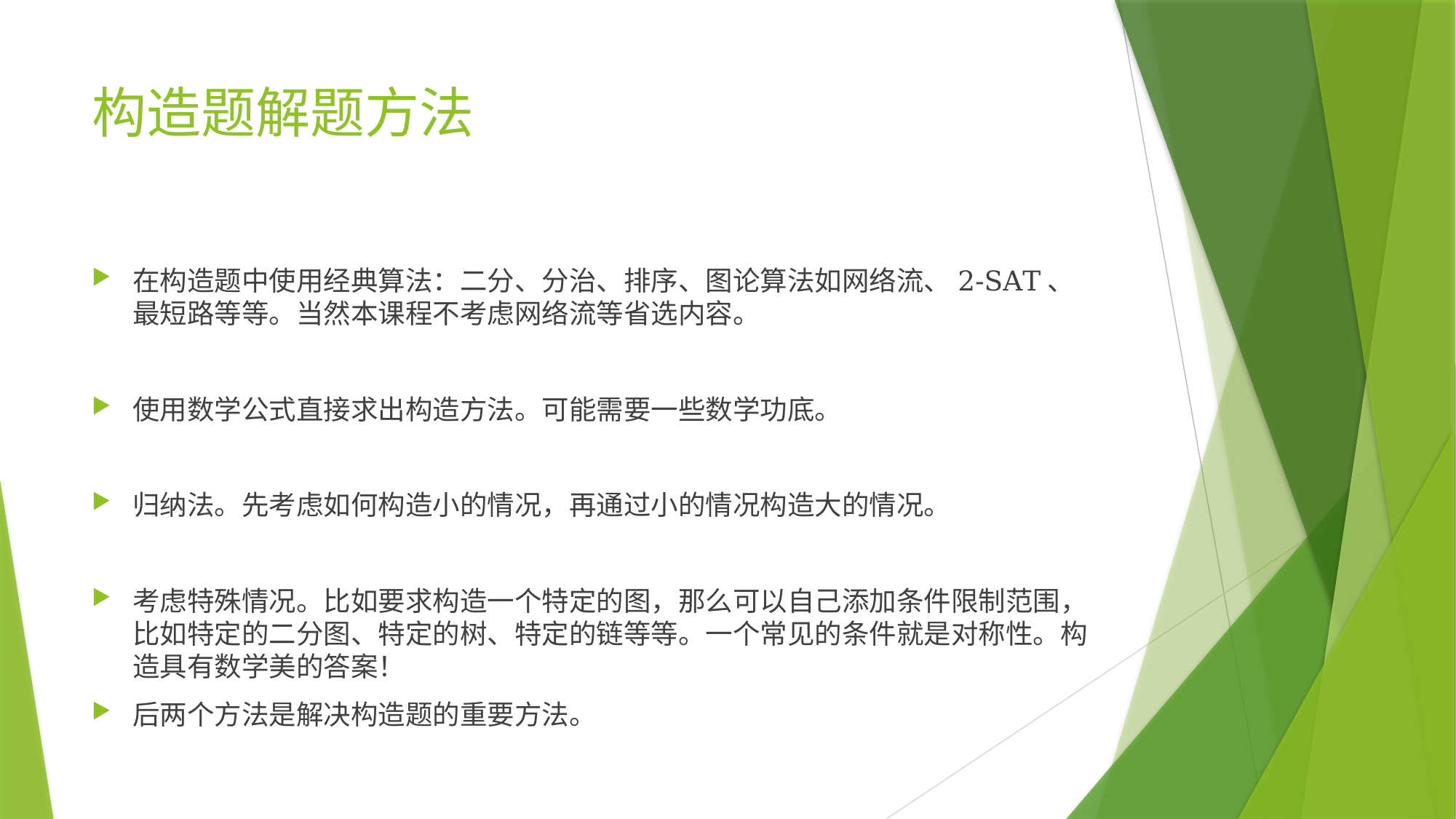

# 构造题解题方法
在构造题中使用经典算法：二分、分治、排序、图论算法如网络流、2-SAT、最短路等等。当然本课程不考虑网络流等省选内容。

使用数学公式直接求出构造方法。可能需要一些数学功底。

归纳法。先考虑如何构造小的情况，再通过小的情况构造大的情况。

考虑特殊情况。比如要求构造一个特定的图，那么可以自己添加条件限制范围，比如特定的二分图、特定的树、特定的链等等。一个常见的条件就是对称性。构造具有数学美的答案！
后两个方法是解决构造题的重要方法。